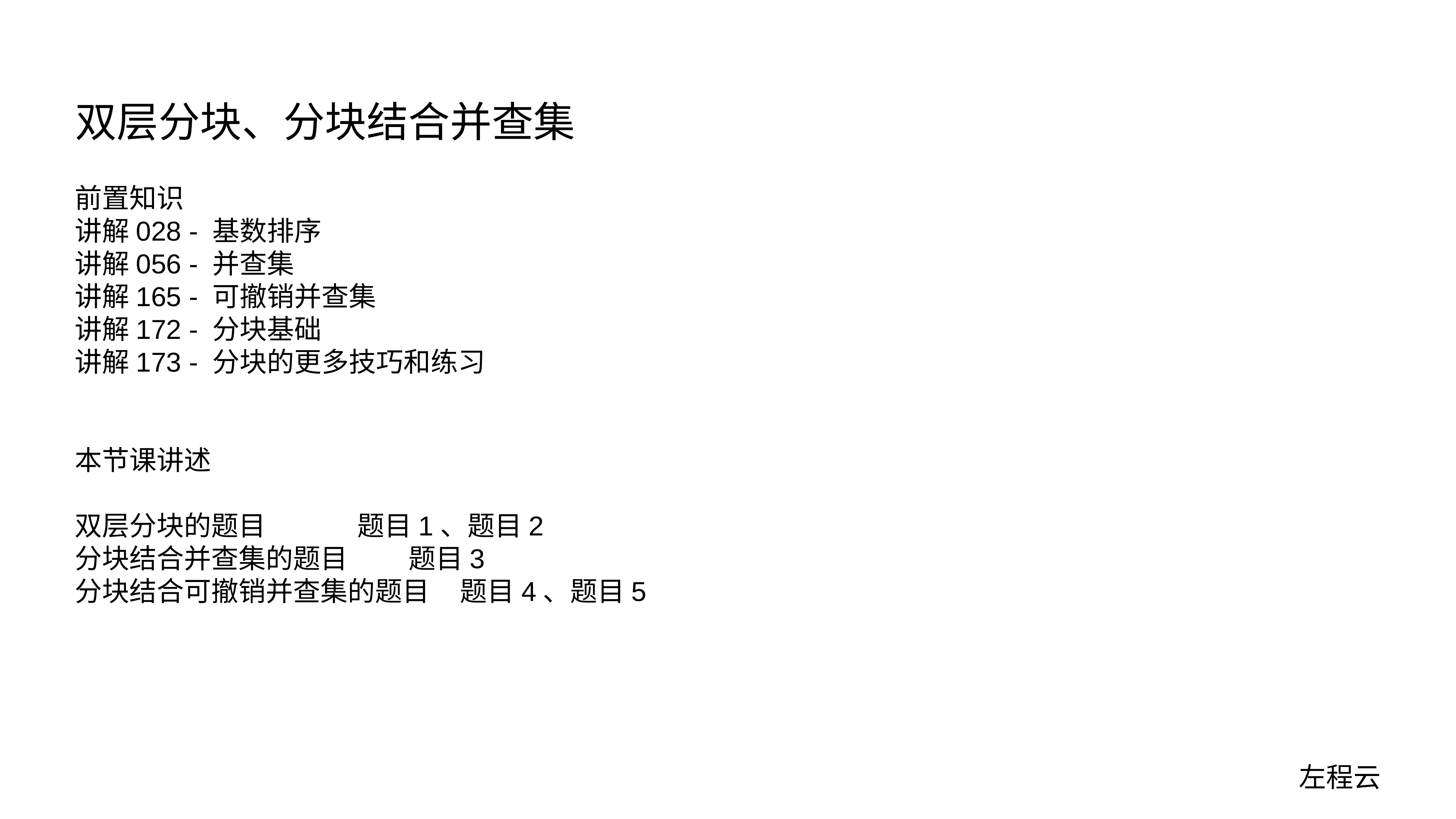

# 双层分块、分块结合并查集
前置知识
讲解028 - 基数排序
讲解056 - 并查集
讲解165 - 可撤销并查集
讲解172 - 分块基础
讲解173 - 分块的更多技巧和练习

本节课讲述

双层分块的题目               题目1、题目2
分块结合并查集的题目          题目3
分块结合可撤销并查集的题目     题目4、题目5
左程云